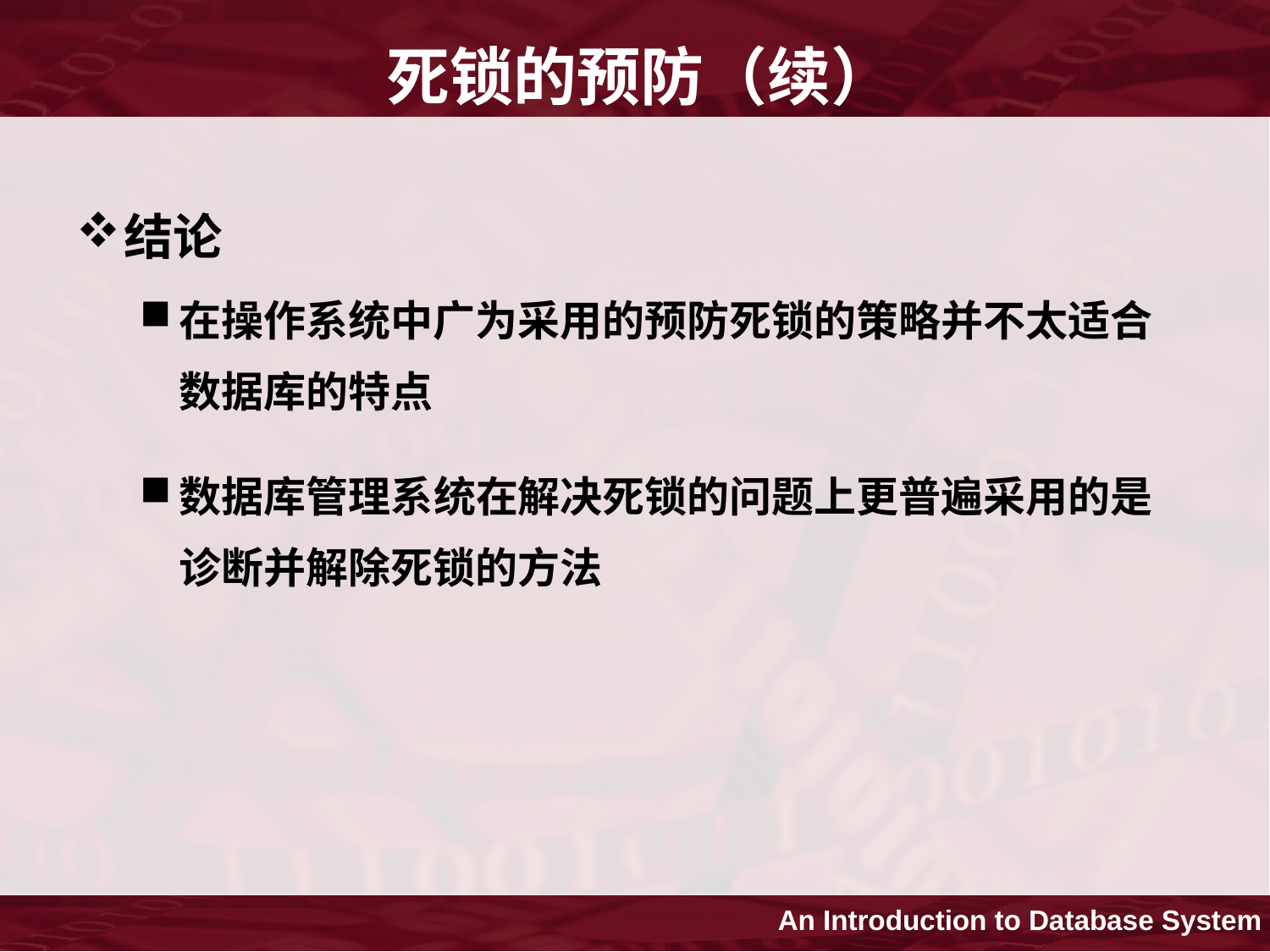

# 死锁的预防（续）
结论
在操作系统中广为采用的预防死锁的策略并不太适合数据库的特点
数据库管理系统在解决死锁的问题上更普遍采用的是诊断并解除死锁的方法